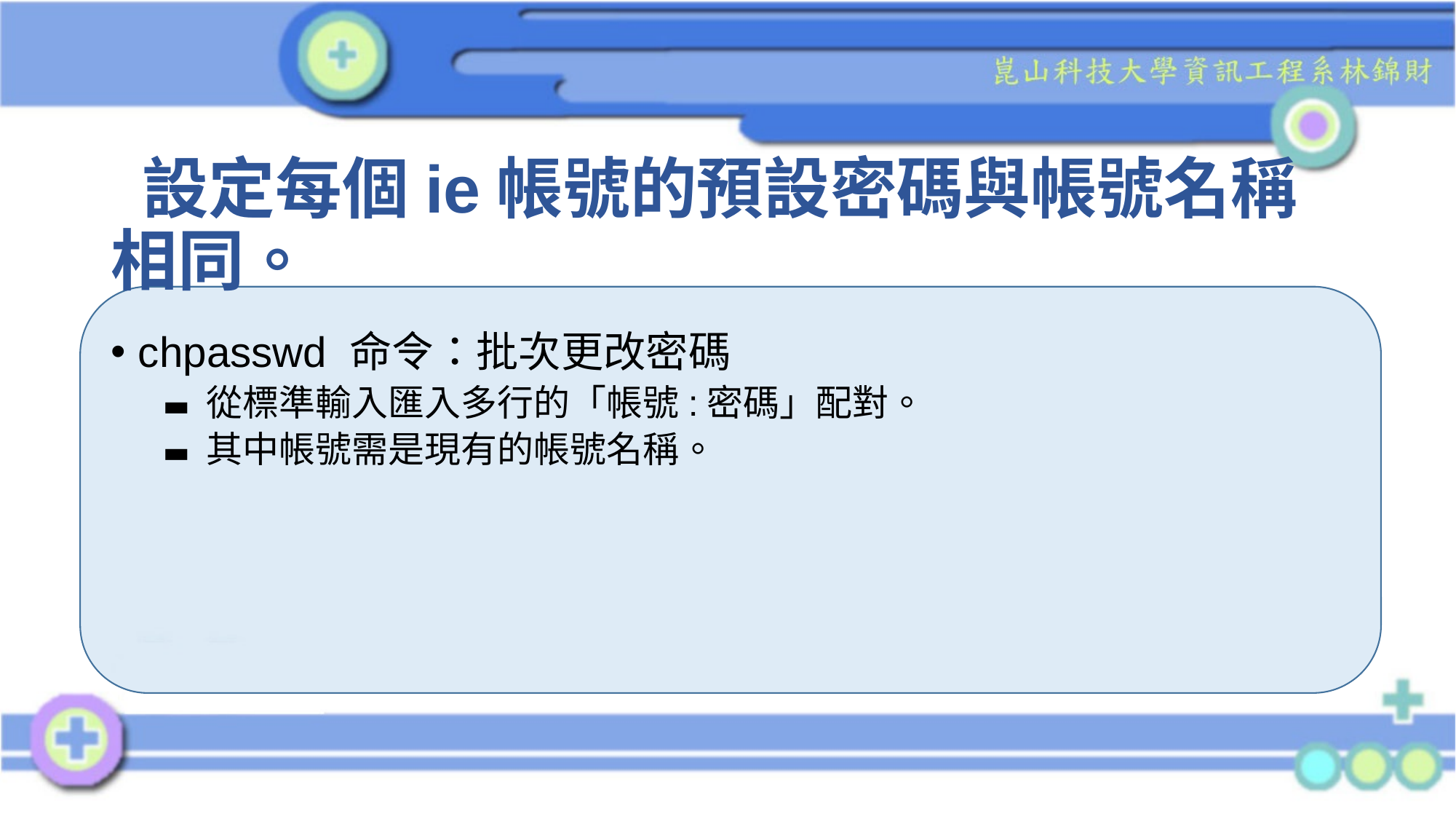

# 設定每個ie帳號的預設密碼與帳號名稱相同。

chpasswd 命令：批次更改密碼
從標準輸入匯入多行的「帳號:密碼」配對。
其中帳號需是現有的帳號名稱。